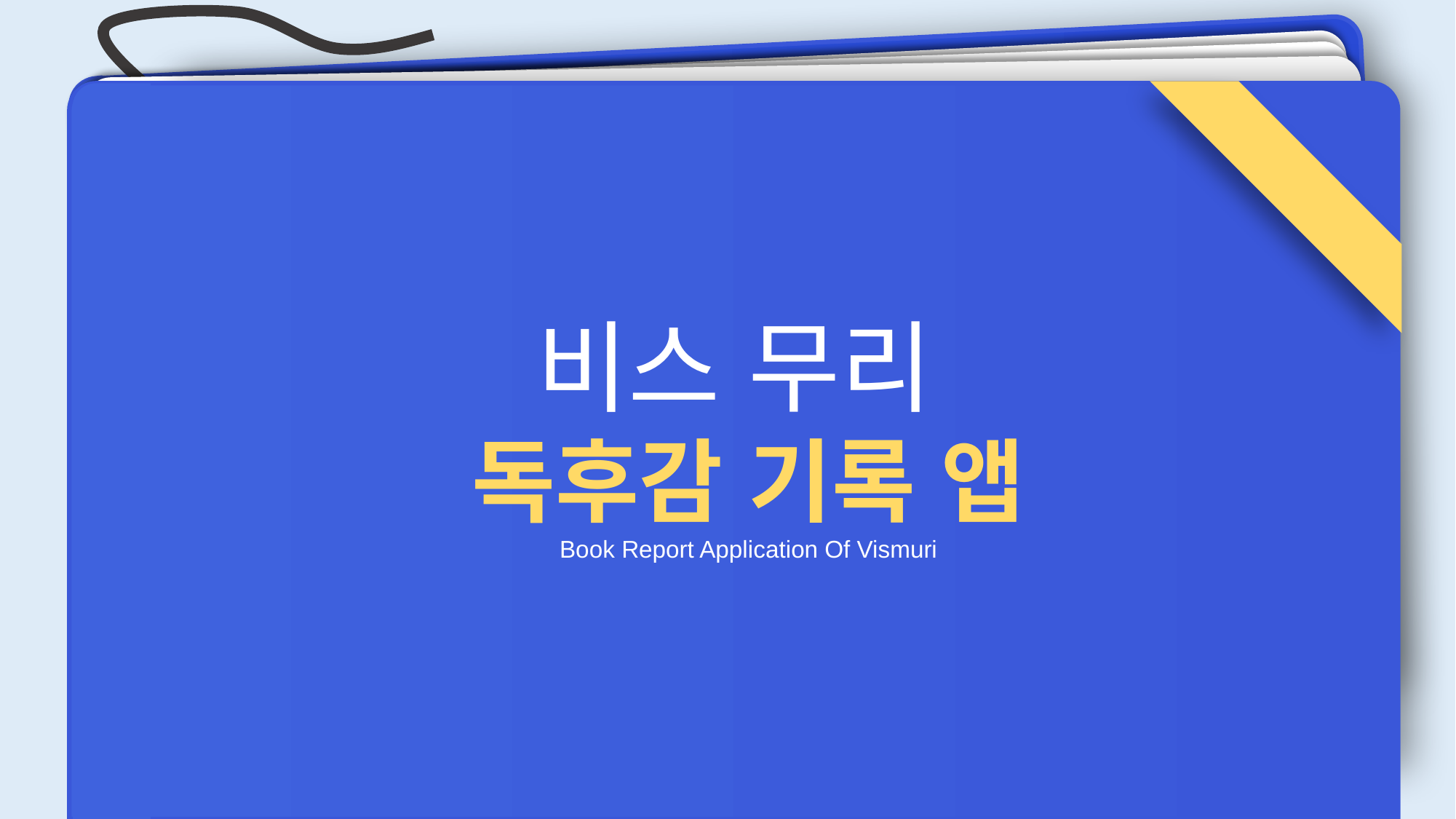

비스 무리
독후감 기록 앱
Book Report Application Of Vismuri